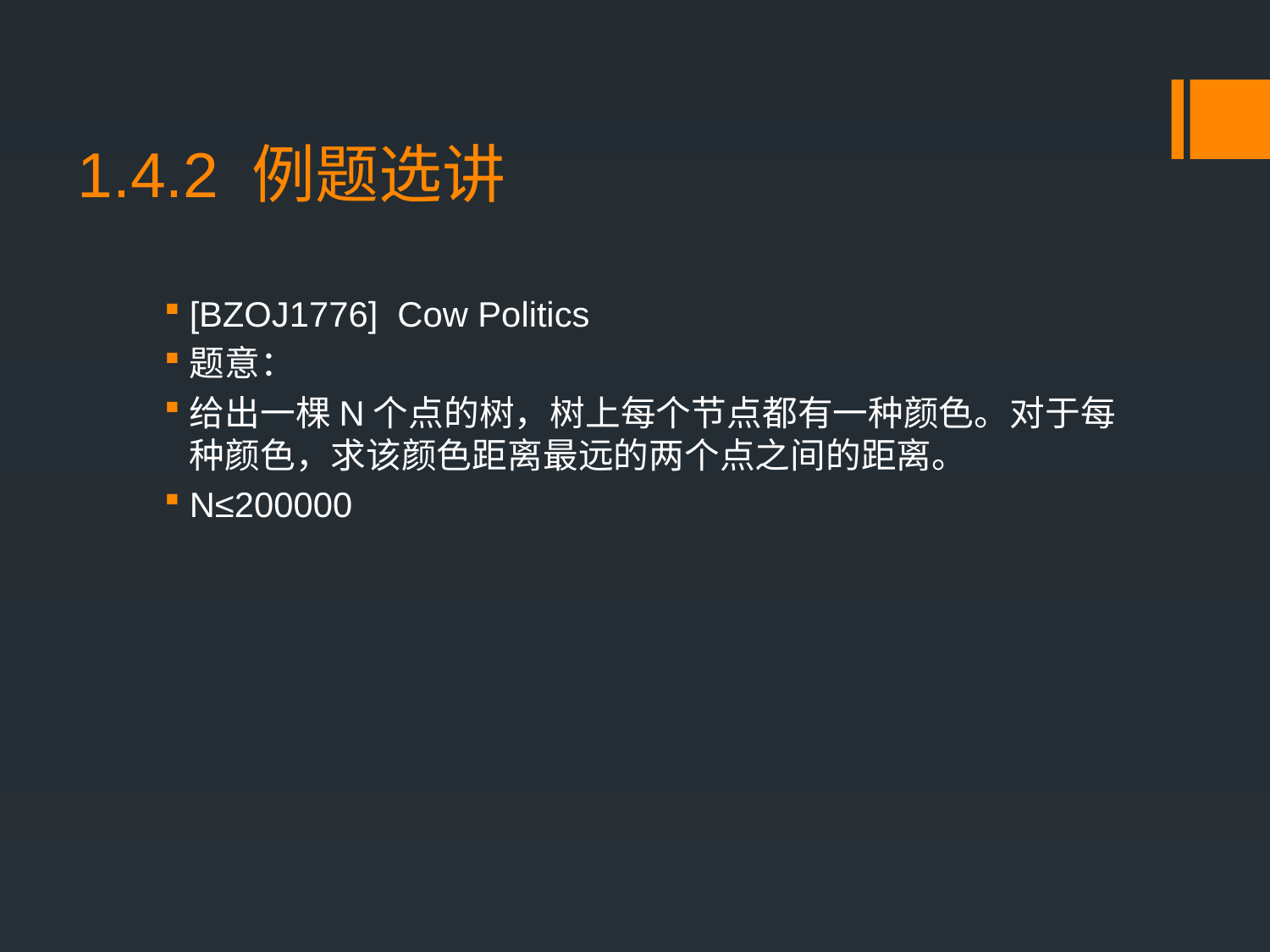

# 1.4.2 例题选讲

[BZOJ1776]  Cow Politics
题意：
给出一棵N个点的树，树上每个节点都有一种颜色。对于每种颜色，求该颜色距离最远的两个点之间的距离。
N≤200000